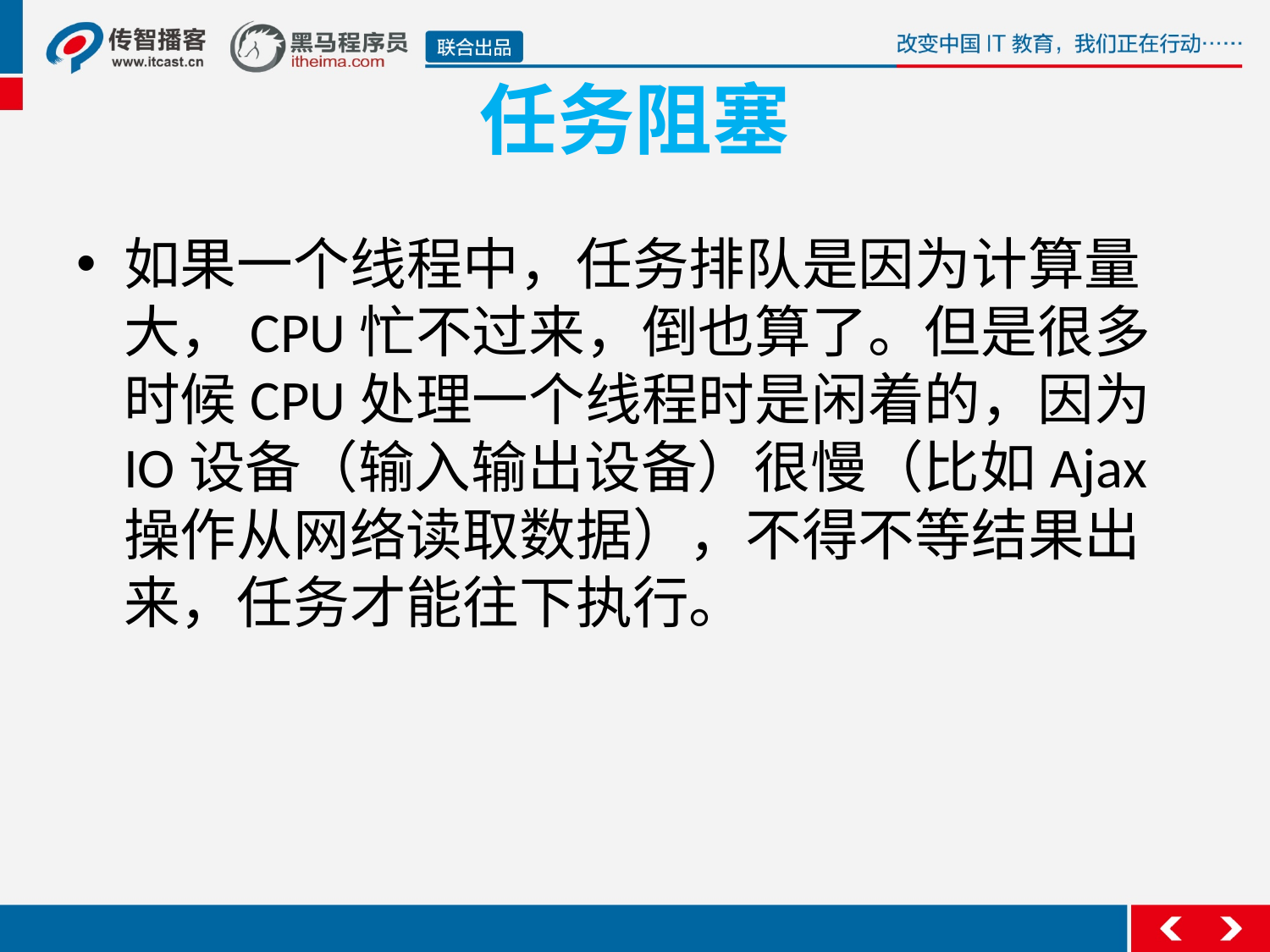

# 任务阻塞
如果一个线程中，任务排队是因为计算量大，CPU忙不过来，倒也算了。但是很多时候CPU处理一个线程时是闲着的，因为IO设备（输入输出设备）很慢（比如Ajax操作从网络读取数据），不得不等结果出来，任务才能往下执行。